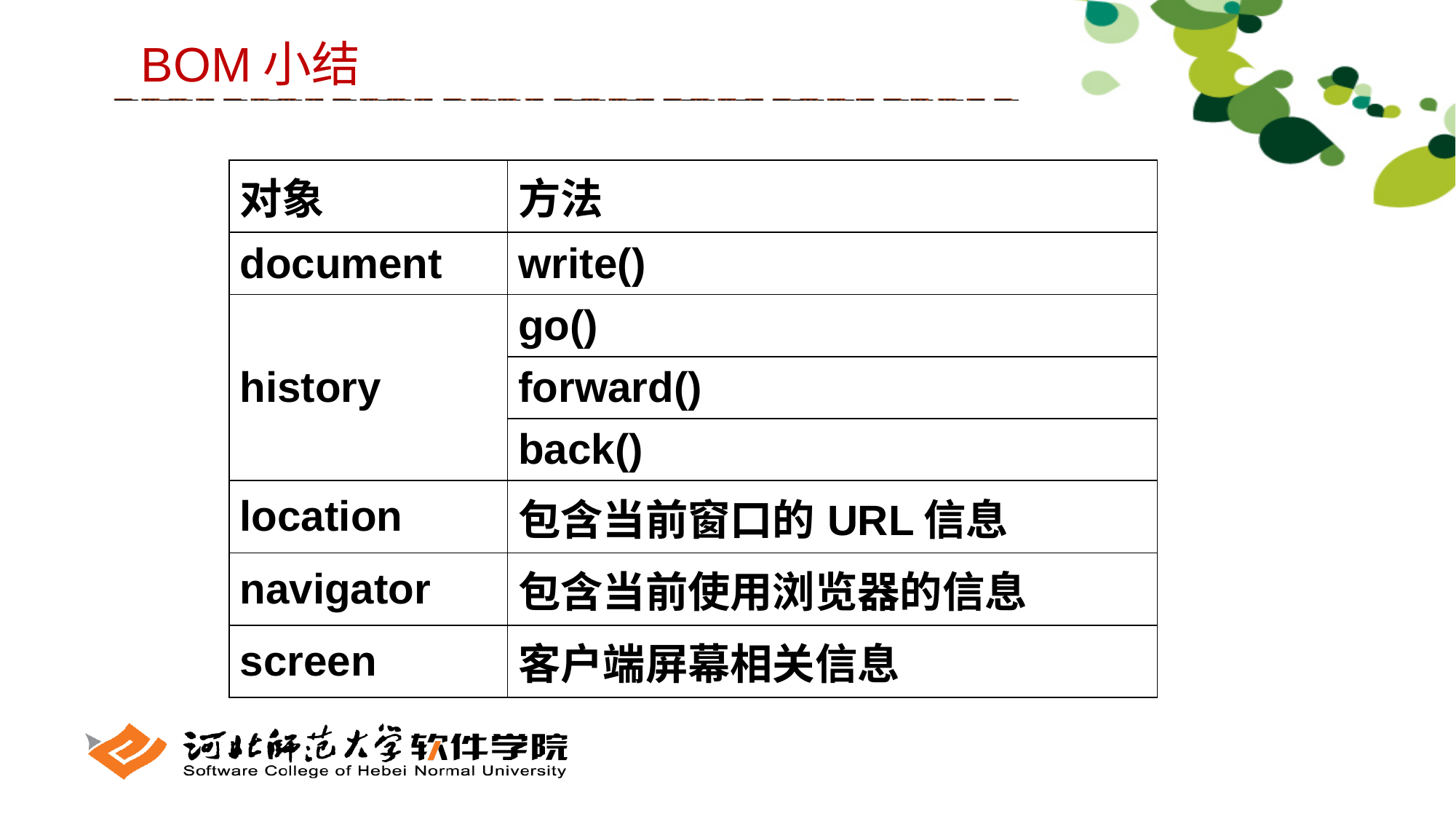

BOM小结
| 对象 | 方法 |
| --- | --- |
| document | write() |
| history | go() |
|  | forward() |
|  | back() |
| location | 包含当前窗口的URL信息 |
| navigator | 包含当前使用浏览器的信息 |
| screen | 客户端屏幕相关信息 |